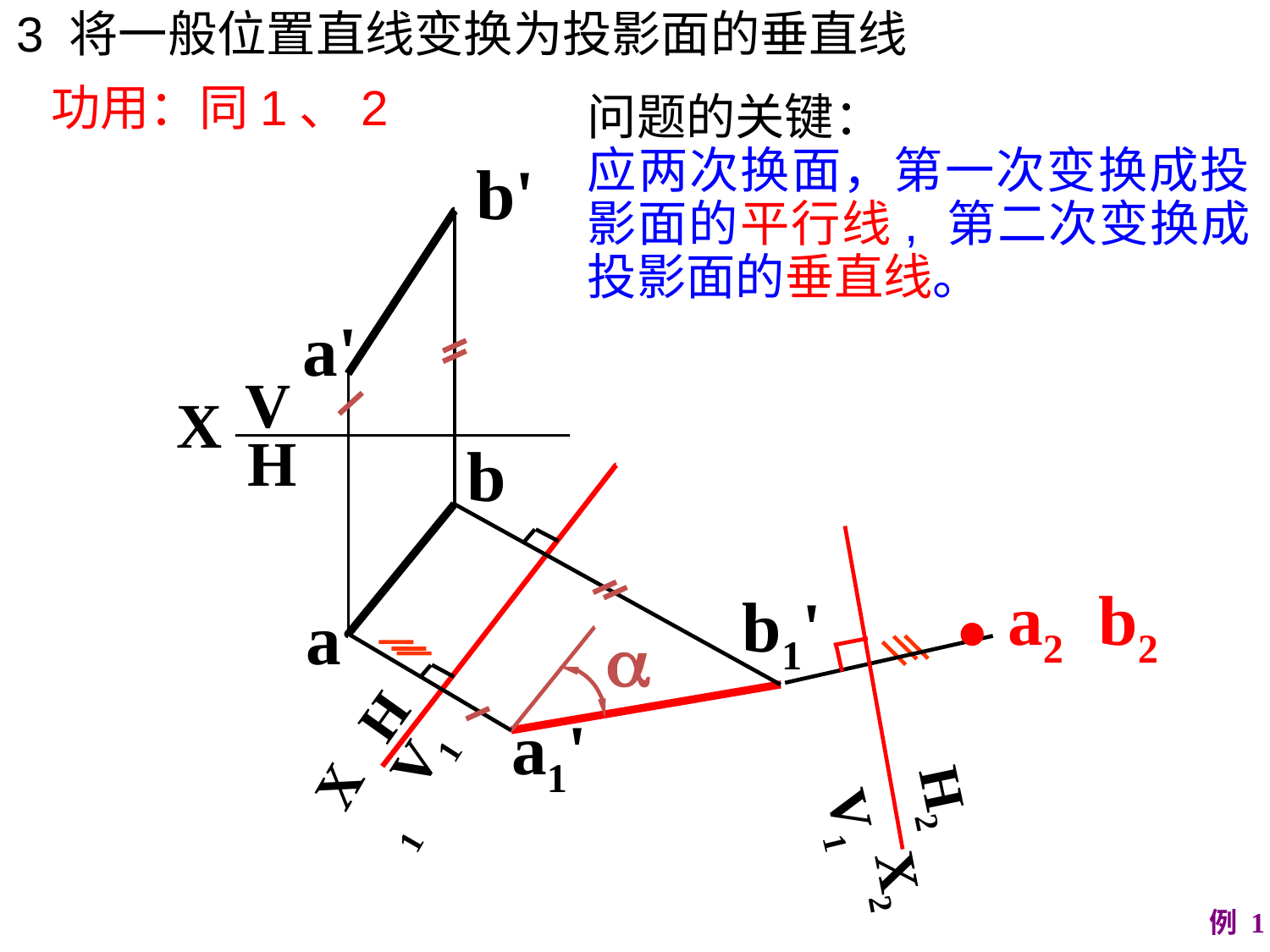

3 将一般位置直线变换为投影面的垂直线
功用：同1、2
问题的关键：
应两次换面，第一次变换成投影面的平行线, 第二次变换成投影面的垂直线。
b'

a'
V

X
H
b

a

b1'
α

H
V1
X1
a1'

a2  b2

H2
V1
X2
例 1